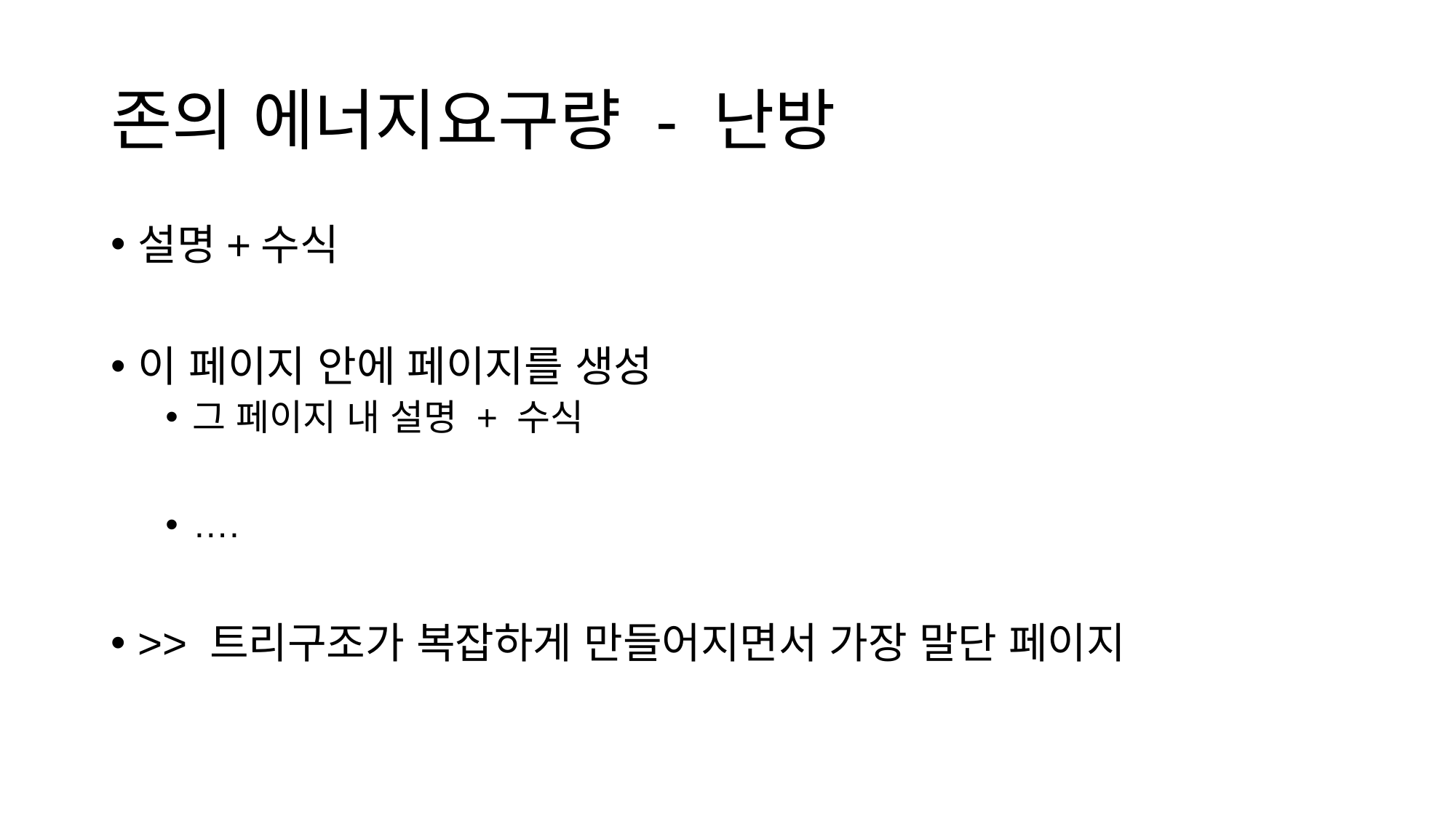

# 존의 에너지요구량 - 난방
설명+수식

이 페이지 안에 페이지를 생성
그 페이지 내 설명 + 수식

….

>> 트리구조가 복잡하게 만들어지면서 가장 말단 페이지